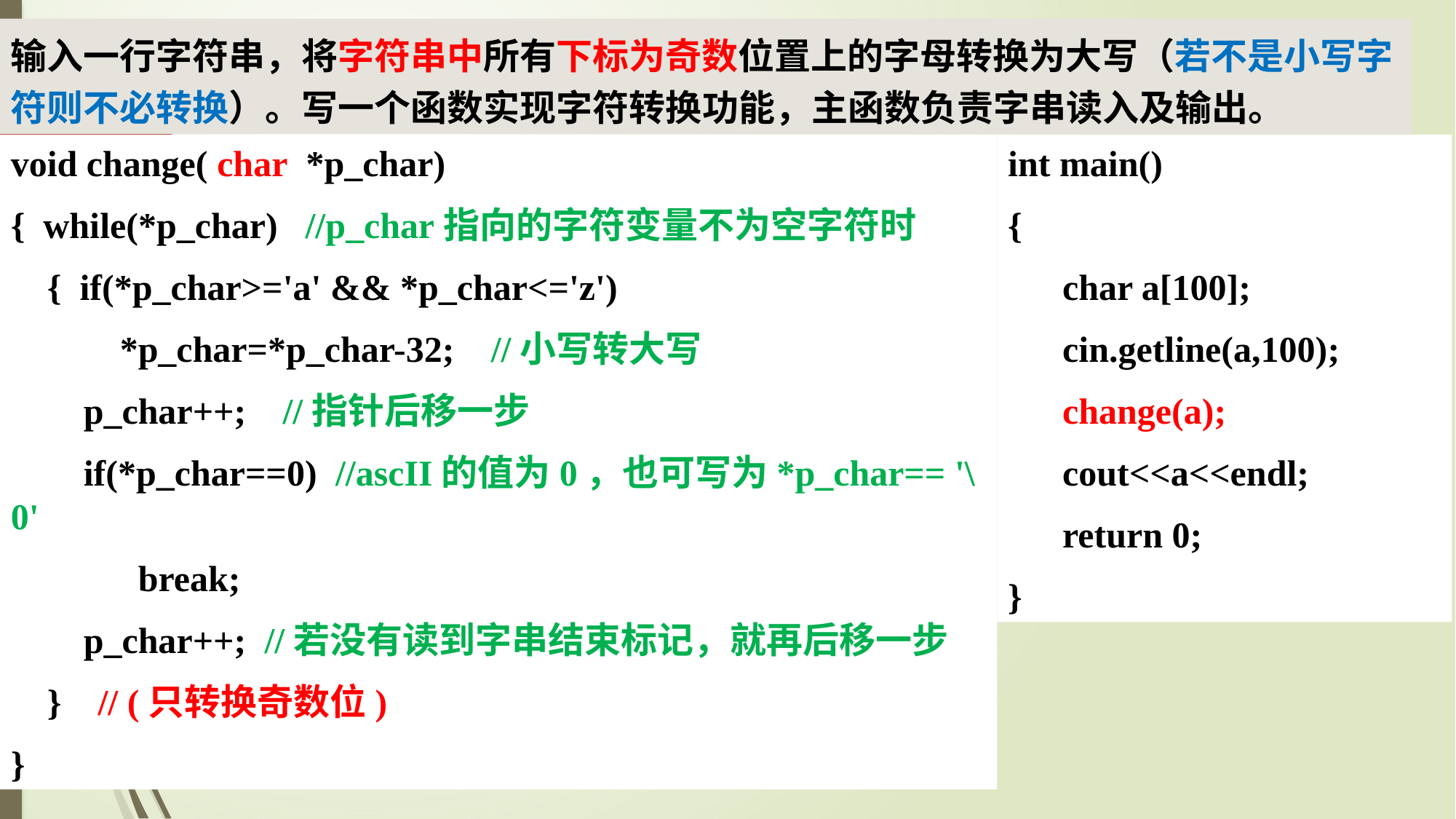

输入一行字符串，将字符串中所有下标为奇数位置上的字母转换为大写（若不是小写字符则不必转换）。写一个函数实现字符转换功能，主函数负责字串读入及输出。
21
void change( char  *p_char)
{  while(*p_char)   //p_char指向的字符变量不为空字符时
    {  if(*p_char>='a' && *p_char<='z')
	*p_char=*p_char-32;    //小写转大写
        p_char++;    //指针后移一步
        if(*p_char==0)  //ascII的值为0，也可写为*p_char== '\0'
	  break;
        p_char++;  //若没有读到字串结束标记，就再后移一步
    }    // (只转换奇数位)
}
int main()
{
      char a[100];
      cin.getline(a,100);
      change(a);
      cout<<a<<endl;
      return 0;
}